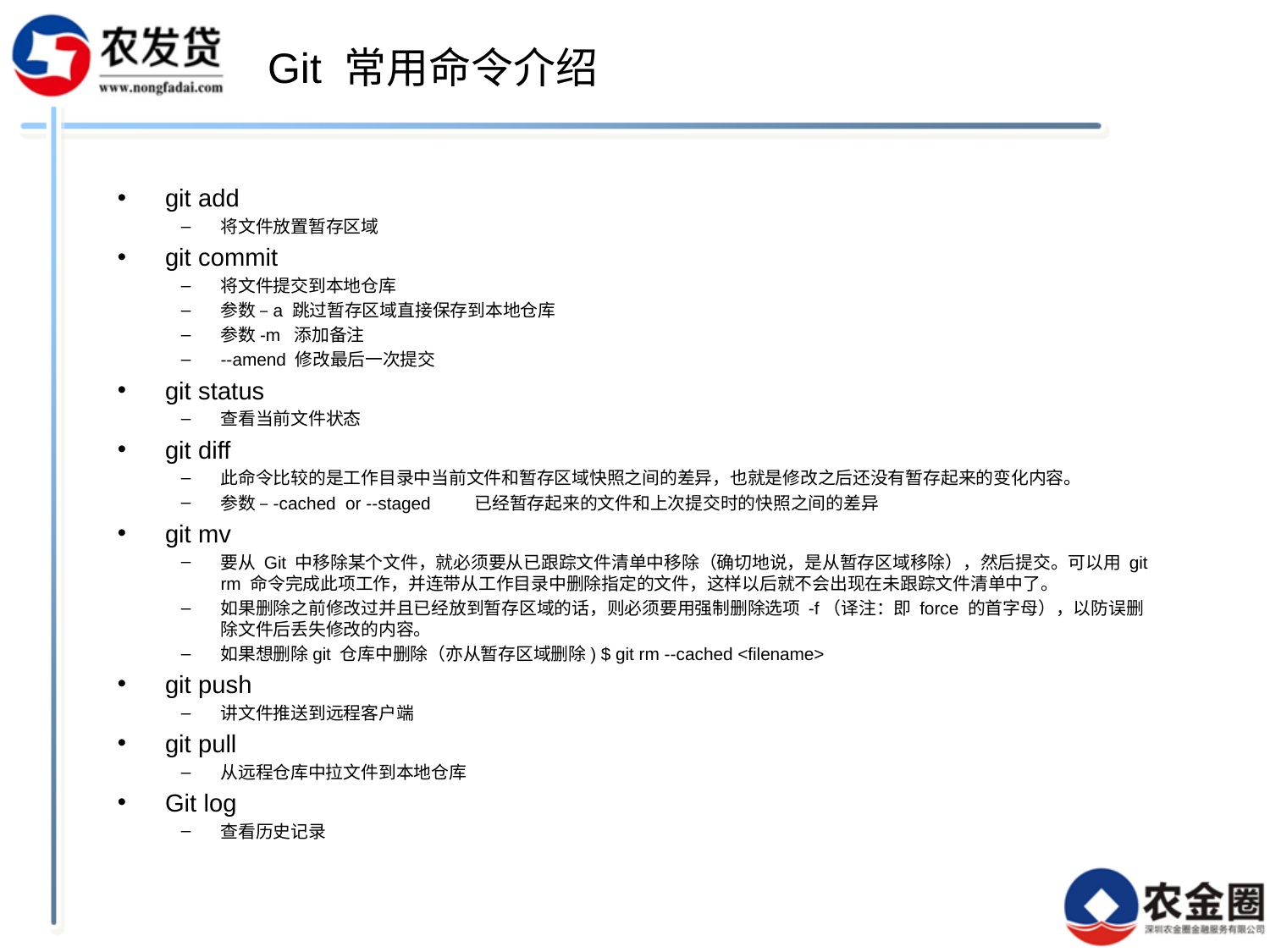

# Git 常用命令介绍
git add
将文件放置暂存区域
git commit
将文件提交到本地仓库
参数 –a 跳过暂存区域直接保存到本地仓库
参数-m  添加备注
--amend 修改最后一次提交
git status
查看当前文件状态
git diff
此命令比较的是工作目录中当前文件和暂存区域快照之间的差异，也就是修改之后还没有暂存起来的变化内容。
参数 –-cached  or --staged 	已经暂存起来的文件和上次提交时的快照之间的差异
git mv
要从 Git 中移除某个文件，就必须要从已跟踪文件清单中移除（确切地说，是从暂存区域移除），然后提交。可以用 git rm 命令完成此项工作，并连带从工作目录中删除指定的文件，这样以后就不会出现在未跟踪文件清单中了。
如果删除之前修改过并且已经放到暂存区域的话，则必须要用强制删除选项 -f（译注：即 force 的首字母），以防误删除文件后丢失修改的内容。
如果想删除git 仓库中删除（亦从暂存区域删除) $ git rm --cached <filename>
git push
讲文件推送到远程客户端
git pull
从远程仓库中拉文件到本地仓库
Git log
查看历史记录